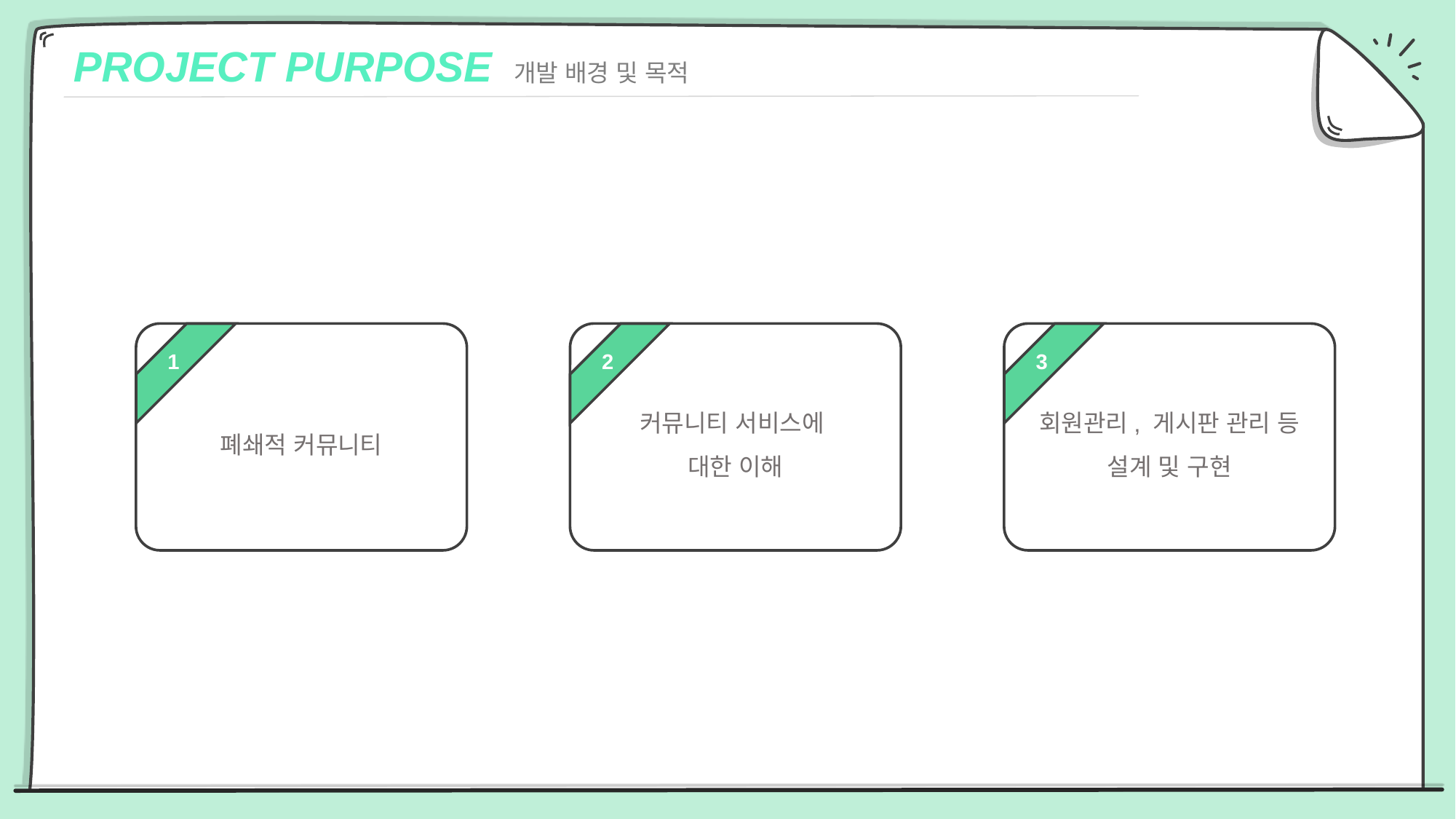

PROJECT PURPOSE 개발 배경 및 목적
폐쇄적 커뮤니티
1
커뮤니티 서비스에
대한 이해
2
회원관리, 게시판 관리 등
설계 및 구현
3